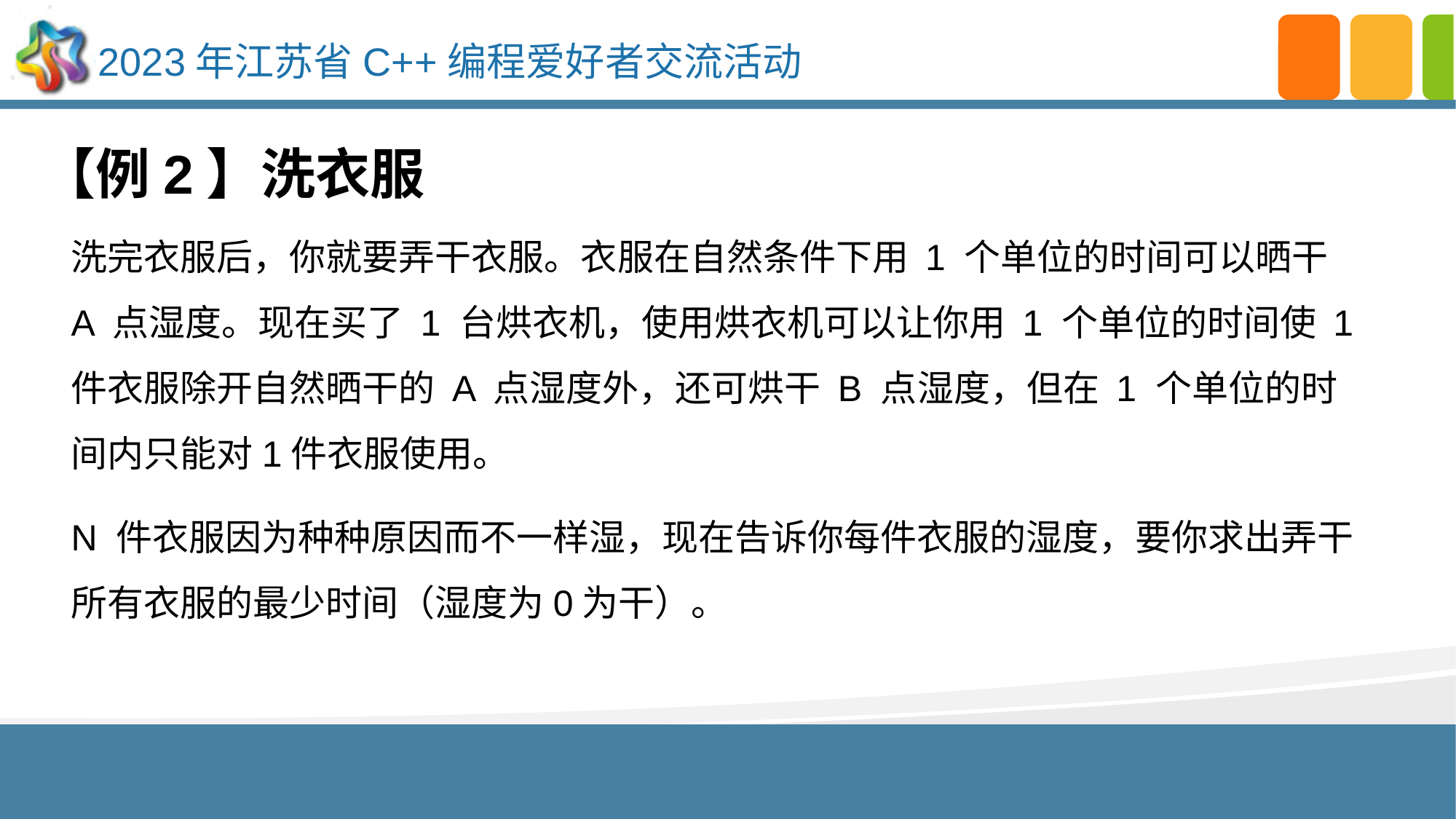

【例2】洗衣服
洗完衣服后，你就要弄干衣服。衣服在自然条件下用 1 个单位的时间可以晒干 A 点湿度。现在买了 1 台烘衣机，使用烘衣机可以让你用 1 个单位的时间使 1件衣服除开自然晒干的 A 点湿度外，还可烘干 B 点湿度，但在 1 个单位的时间内只能对1件衣服使用。
N 件衣服因为种种原因而不一样湿，现在告诉你每件衣服的湿度，要你求出弄干所有衣服的最少时间（湿度为0为干）。
点击添加文本
点击添加文本
点击添加文本
点击添加文本